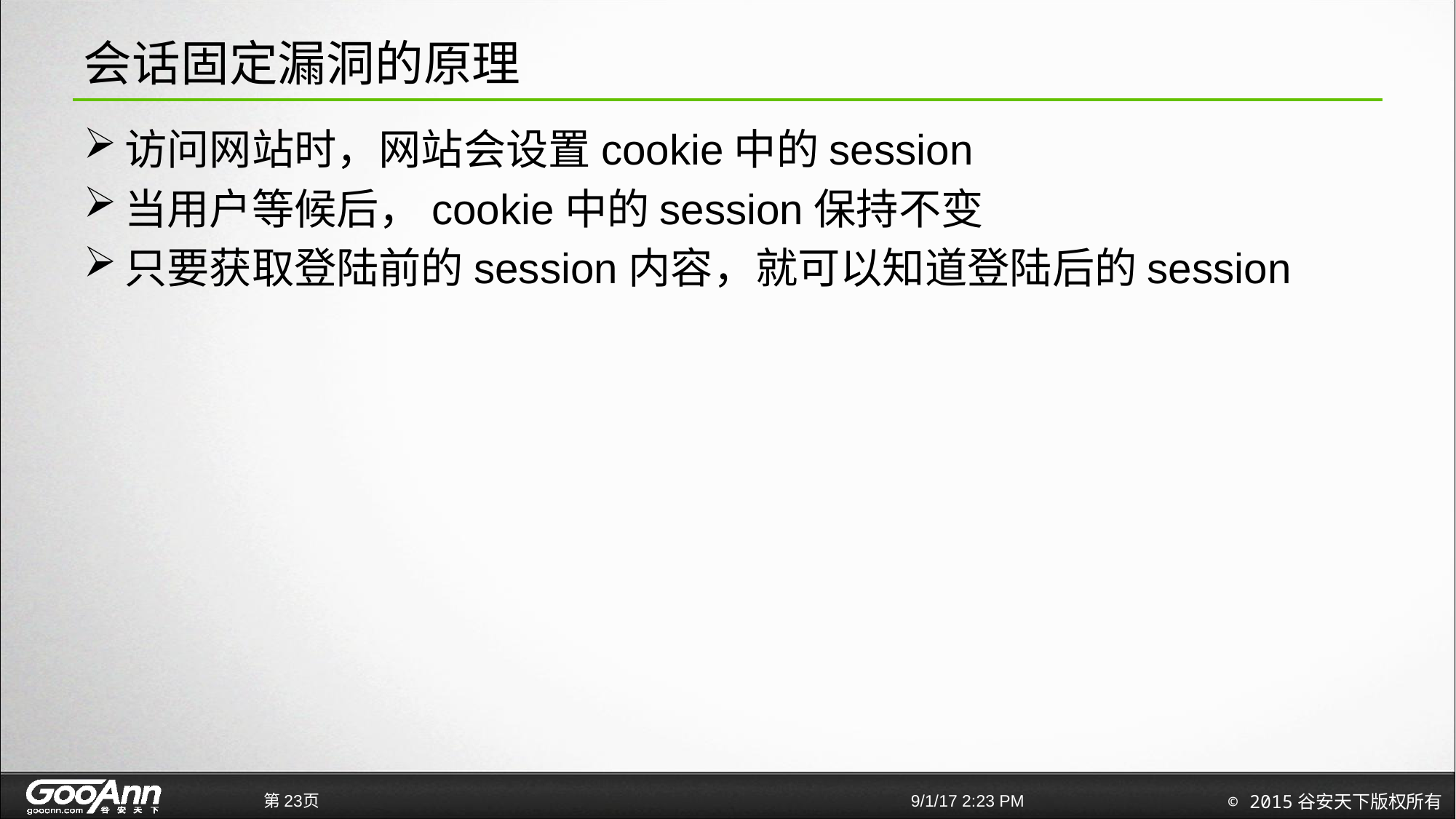

# 会话固定漏洞的原理
访问网站时，网站会设置cookie中的session
当用户等候后，cookie中的session保持不变
只要获取登陆前的session内容，就可以知道登陆后的session